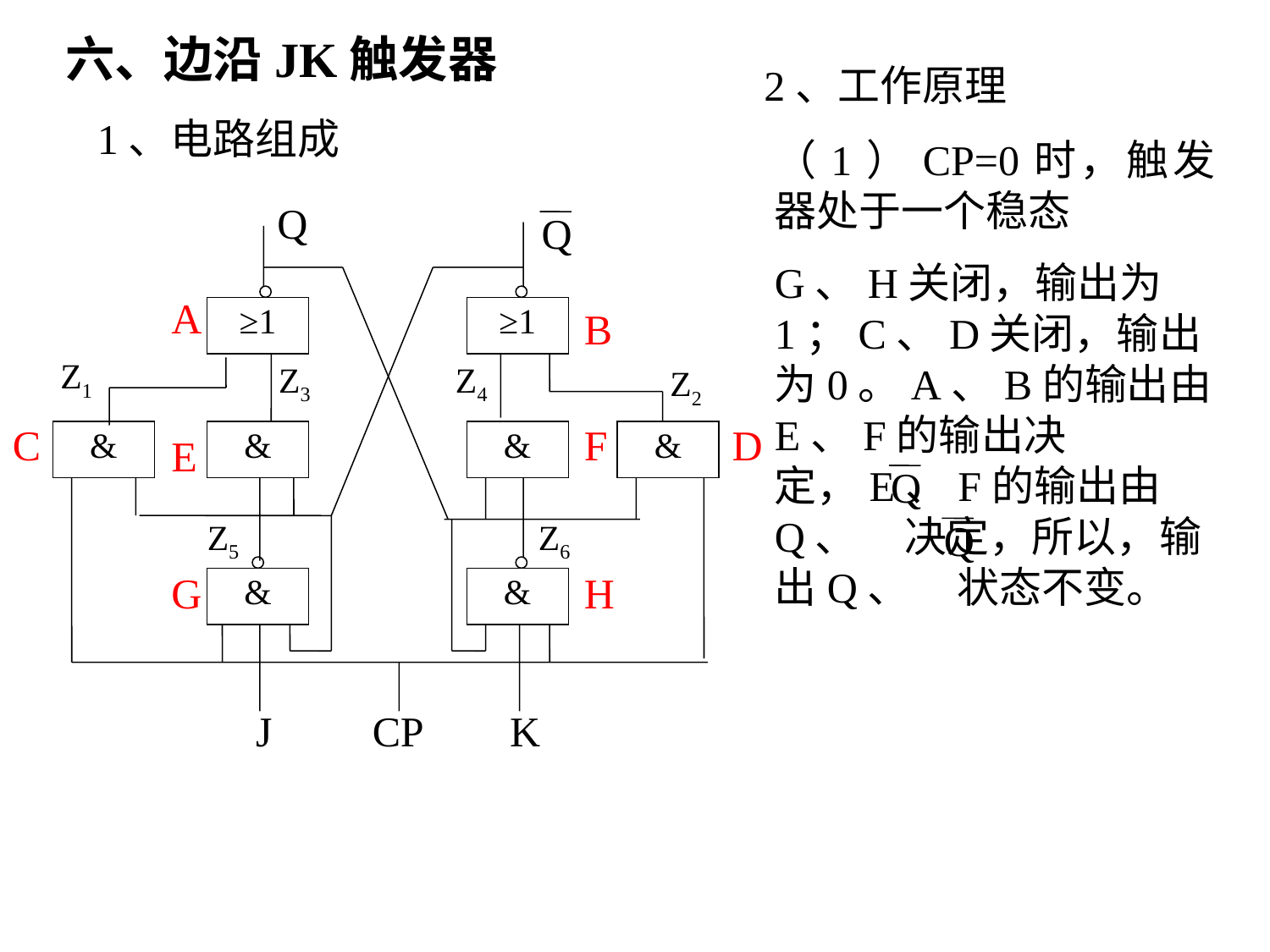

六、边沿JK触发器
2、工作原理
1、电路组成
（1）CP=0时，触发器处于一个稳态
G、H关闭，输出为1；C、D关闭，输出为0。A、B的输出由E、F的输出决定，E、F的输出由Q、     决定，所以，输出Q、     状态不变。
Q

Q

Q
Q

≥1
≥1

&
&
&
&

&
&

Z1
Z3
Z4
Z2
Z5
Z6
J
CP
K
A
B
C
F
D
E
G
H